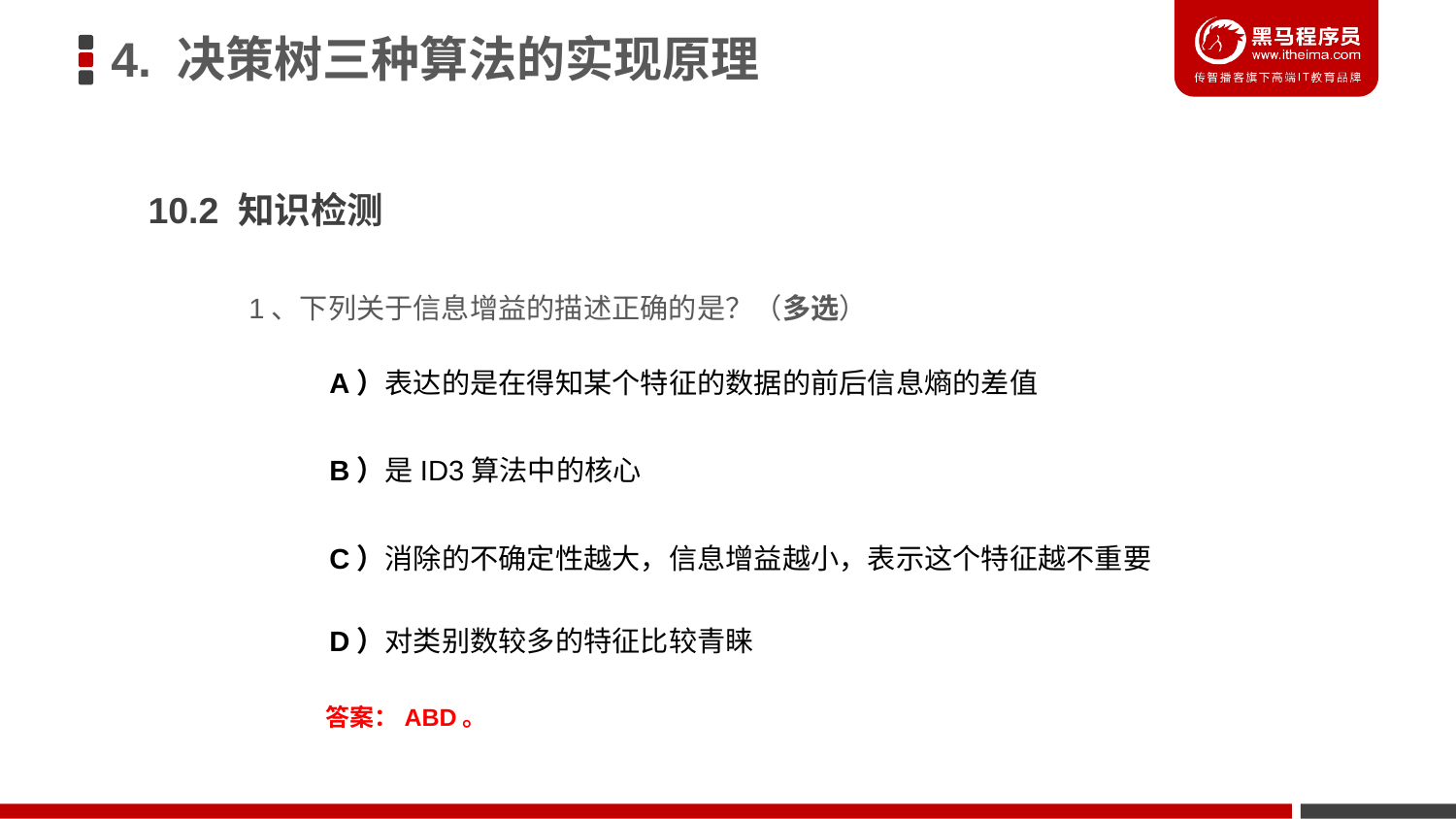

4. 决策树三种算法的实现原理
10.2 知识检测
1、下列关于信息增益的描述正确的是？（多选）
A）表达的是在得知某个特征的数据的前后信息熵的差值

B）是ID3算法中的核心

C）消除的不确定性越大，信息增益越小，表示这个特征越不重要

D）对类别数较多的特征比较青睐
答案：ABD。